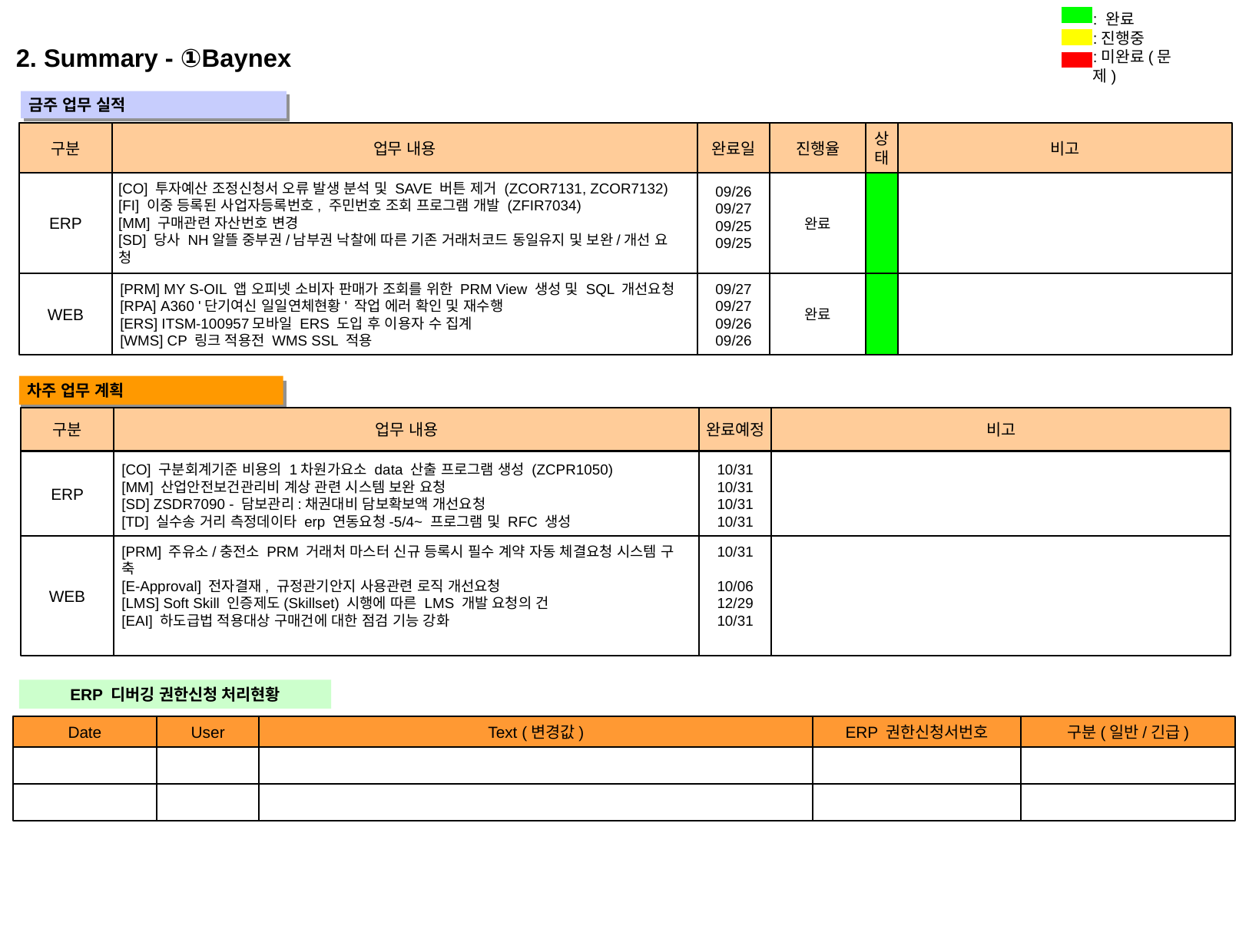

: 완료
:진행중
:미완료(문제)
2. Summary - ①Baynex

 금주 업무 실적
" "
구분
업무 내용
완료일
진행율
상
태
비고

ERP

완료

[CO] 투자예산 조정신청서 오류 발생 분석 및 SAVE 버튼 제거 (ZCOR7131, ZCOR7132)
[FI] 이중 등록된 사업자등록번호, 주민번호 조회 프로그램 개발 (ZFIR7034)
[MM] 구매관련 자산번호 변경
[SD] 당사 NH알뜰 중부권/남부권 낙찰에 따른 기존 거래처코드 동일유지 및 보완/개선 요
청
09/26
09/27
09/25
09/25

WEB

완료

[PRM] MY S-OIL 앱 오피넷 소비자 판매가 조회를 위한 PRM View 생성 및 SQL 개선요청
[RPA] A360 '단기여신 일일연체현황' 작업 에러 확인 및 재수행
[ERS] ITSM-100957모바일 ERS 도입 후 이용자 수 집계
[WMS] CP 링크 적용전 WMS SSL 적용
09/27
09/27
09/26
09/26

 차주 업무 계획
" "
구분
업무 내용
완료예정
비고

ERP

[CO] 구분회계기준 비용의 1차원가요소 data 산출 프로그램 생성 (ZCPR1050)
[MM] 산업안전보건관리비 계상 관련 시스템 보완 요청
[SD] ZSDR7090 - 담보관리:채권대비 담보확보액 개선요청
[TD] 실수송 거리 측정데이타 erp 연동요청-5/4~ 프로그램 및 RFC 생성
10/31
10/31
10/31
10/31

WEB

[PRM] 주유소/충전소 PRM 거래처 마스터 신규 등록시 필수 계약 자동 체결요청 시스템 구
축
[E-Approval] 전자결재, 규정관기안지 사용관련 로직 개선요청
[LMS] Soft Skill 인증제도(Skillset) 시행에 따른 LMS 개발 요청의 건
[EAI] 하도급법 적용대상 구매건에 대한 점검 기능 강화
10/31
10/06
12/29
10/31

ERP 디버깅 권한신청 처리현황
Date
User
Text (변경값)
ERP 권한신청서번호
구분(일반/긴급)